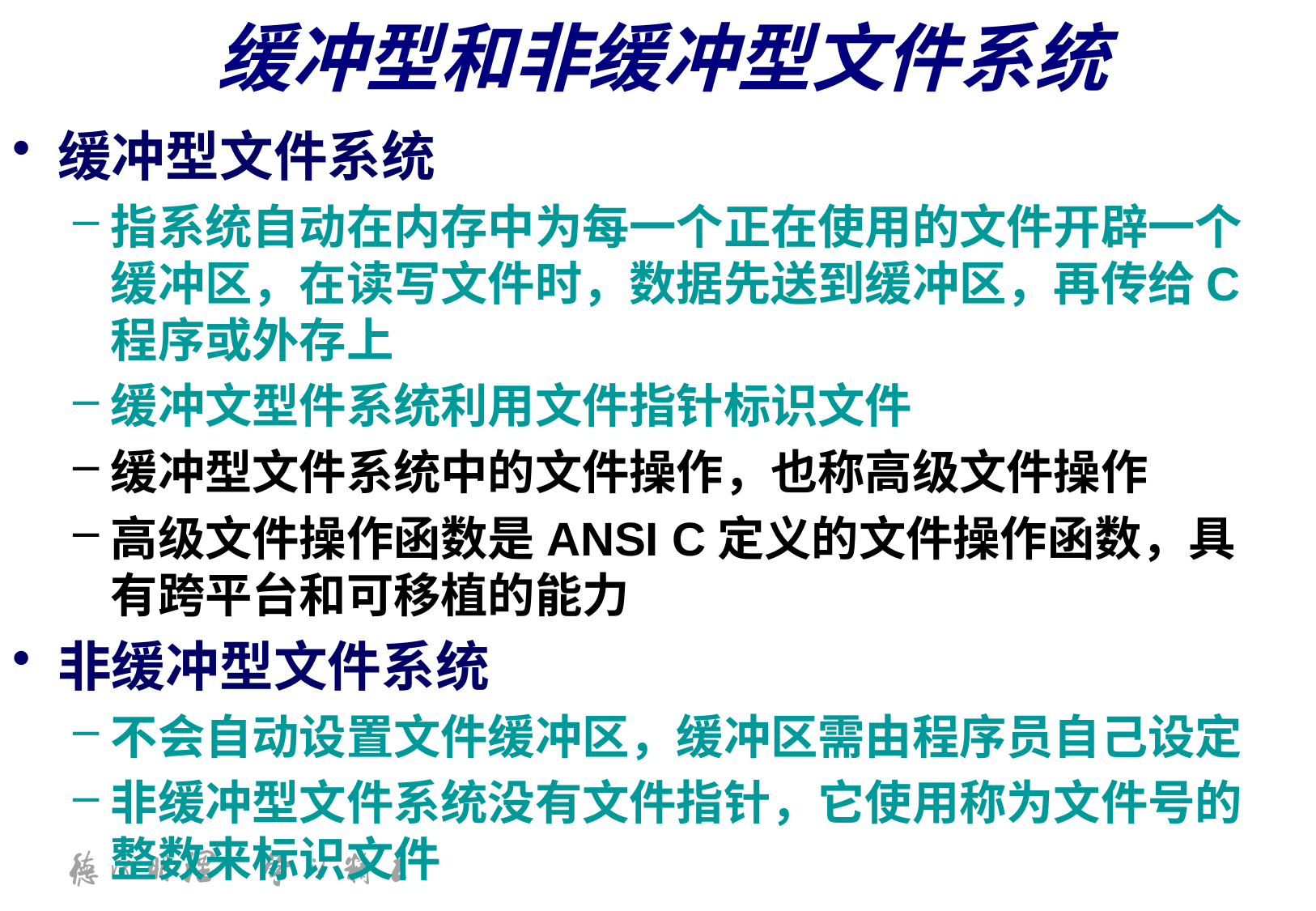

# 缓冲型和非缓冲型文件系统
缓冲型文件系统
指系统自动在内存中为每一个正在使用的文件开辟一个缓冲区，在读写文件时，数据先送到缓冲区，再传给C程序或外存上
缓冲文型件系统利用文件指针标识文件
缓冲型文件系统中的文件操作，也称高级文件操作
高级文件操作函数是ANSI C定义的文件操作函数，具有跨平台和可移植的能力
非缓冲型文件系统
不会自动设置文件缓冲区，缓冲区需由程序员自己设定
非缓冲型文件系统没有文件指针，它使用称为文件号的整数来标识文件